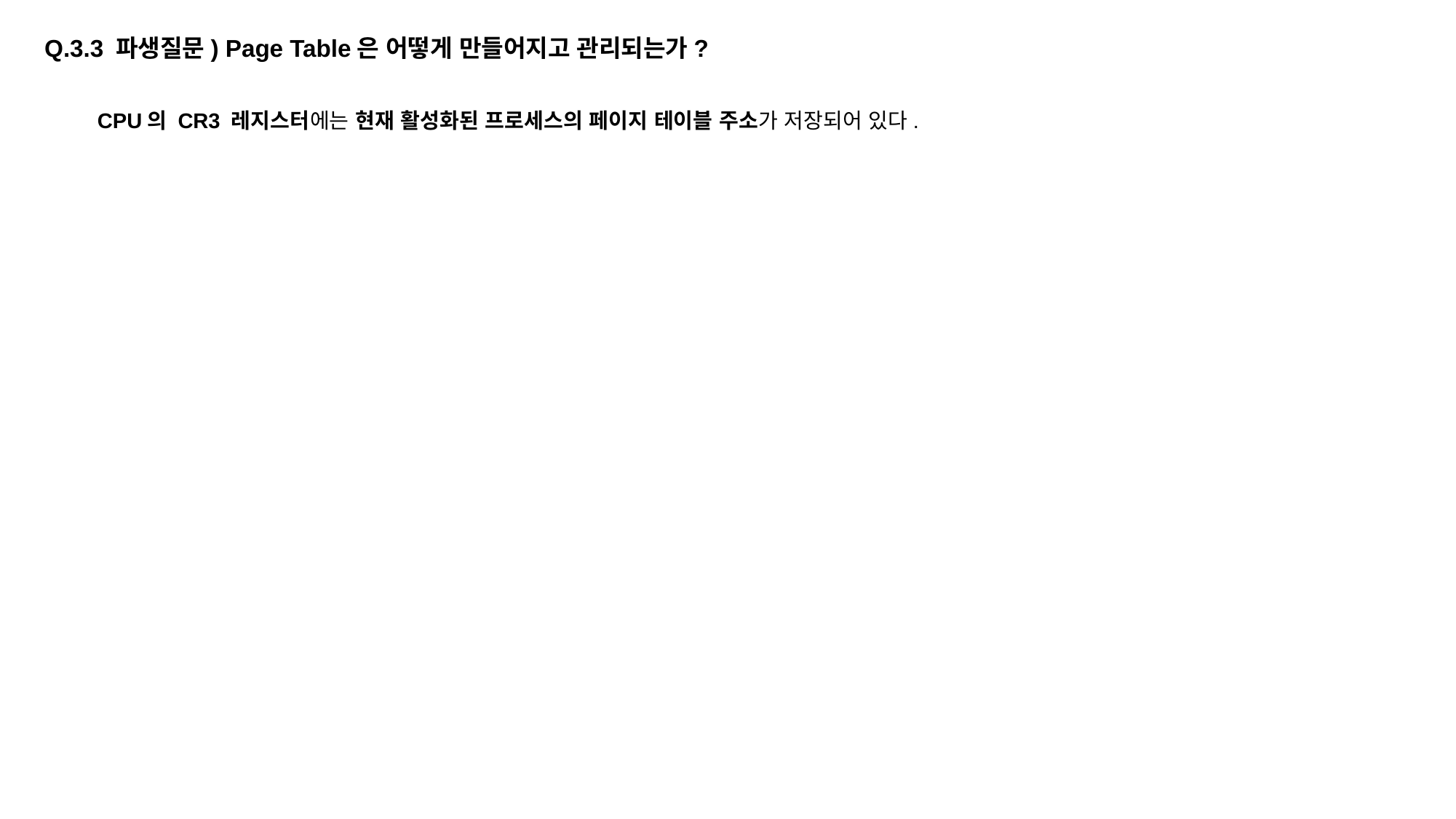

Q.3.3 파생질문) Page Table은 어떻게 만들어지고 관리되는가?
CPU의 CR3 레지스터에는 현재 활성화된 프로세스의 페이지 테이블 주소가 저장되어 있다.